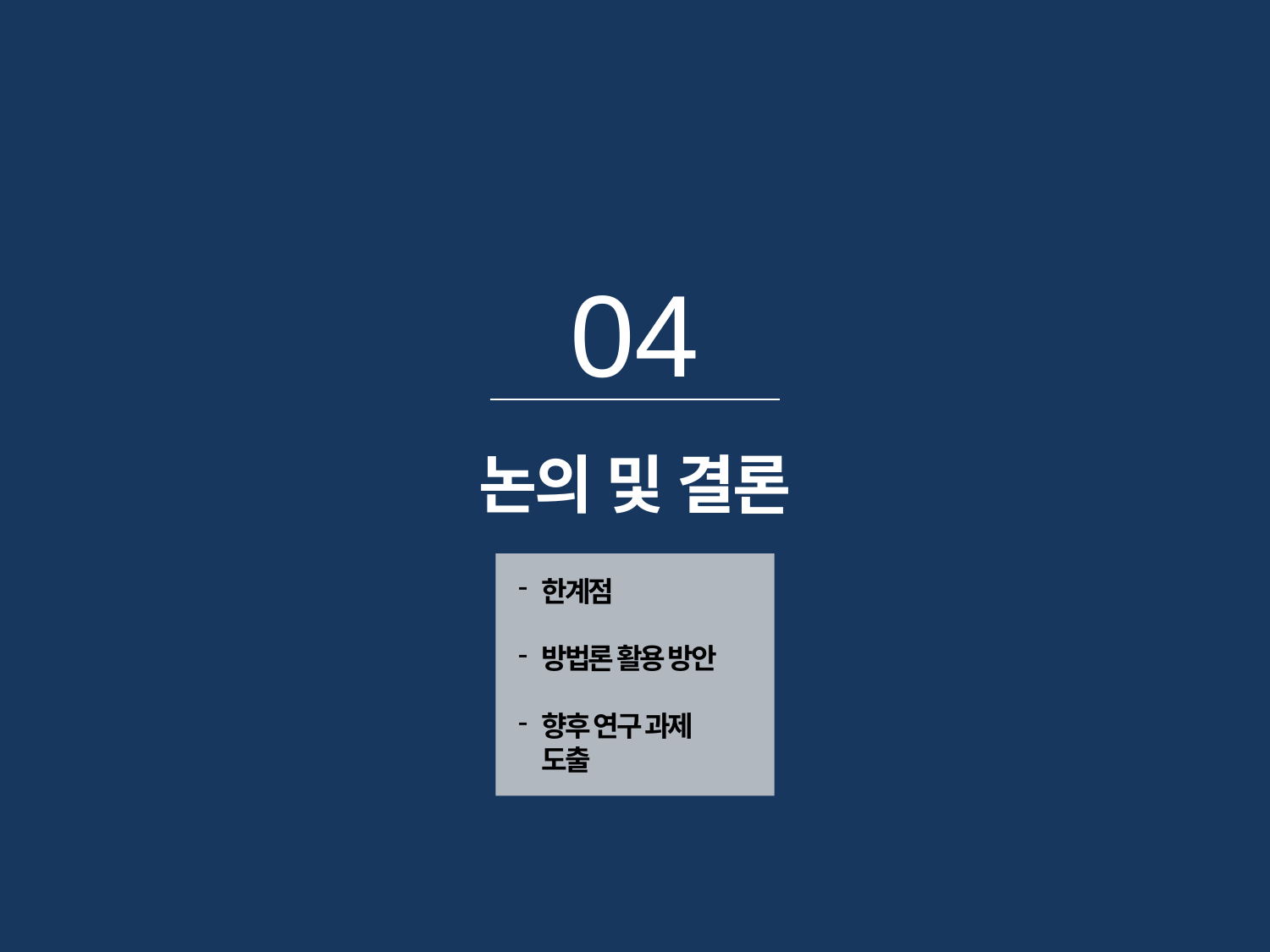

04
논의 및 결론

한계점

방법론 활용 방안

향후 연구 과제
도출